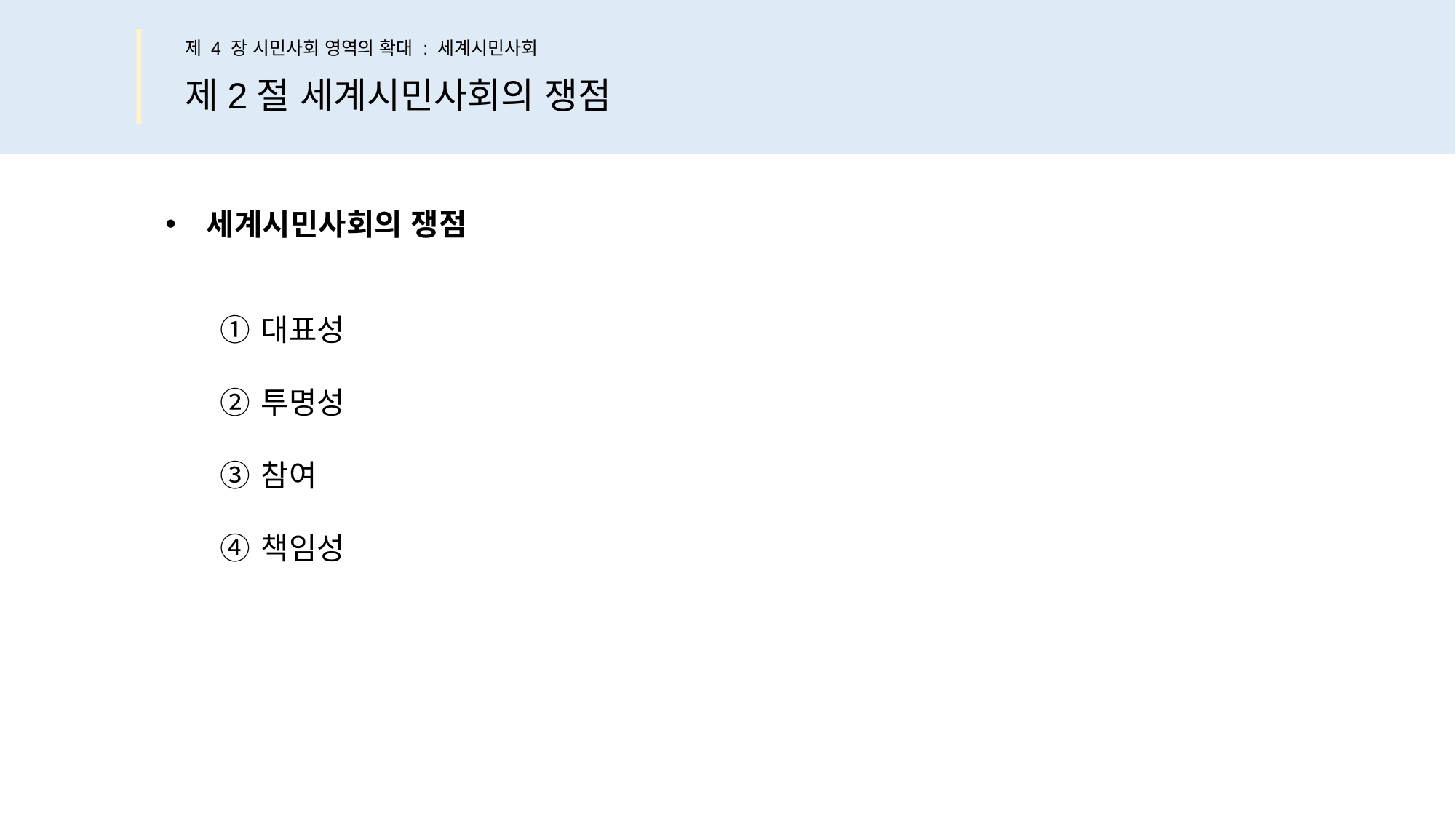

제 4 장 시민사회 영역의 확대 : 세계시민사회
제2절 세계시민사회의 쟁점
세계시민사회의 쟁점

대표성
투명성
참여
책임성